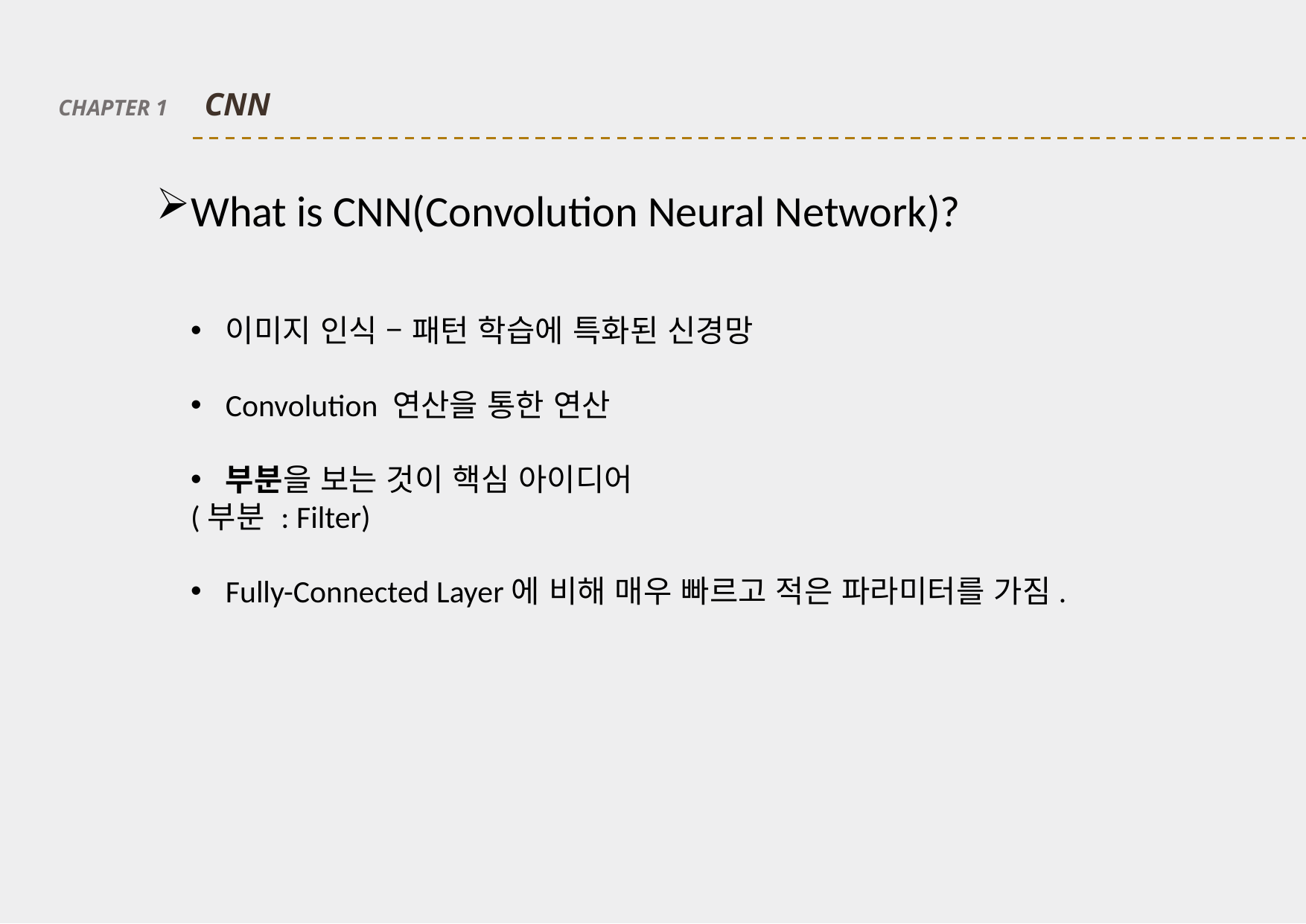

CNN
CHAPTER 1
What is CNN(Convolution Neural Network)?
이미지 인식 – 패턴 학습에 특화된 신경망

Convolution 연산을 통한 연산

부분을 보는 것이 핵심 아이디어
(부분 : Filter)

Fully-Connected Layer에 비해 매우 빠르고 적은 파라미터를 가짐.